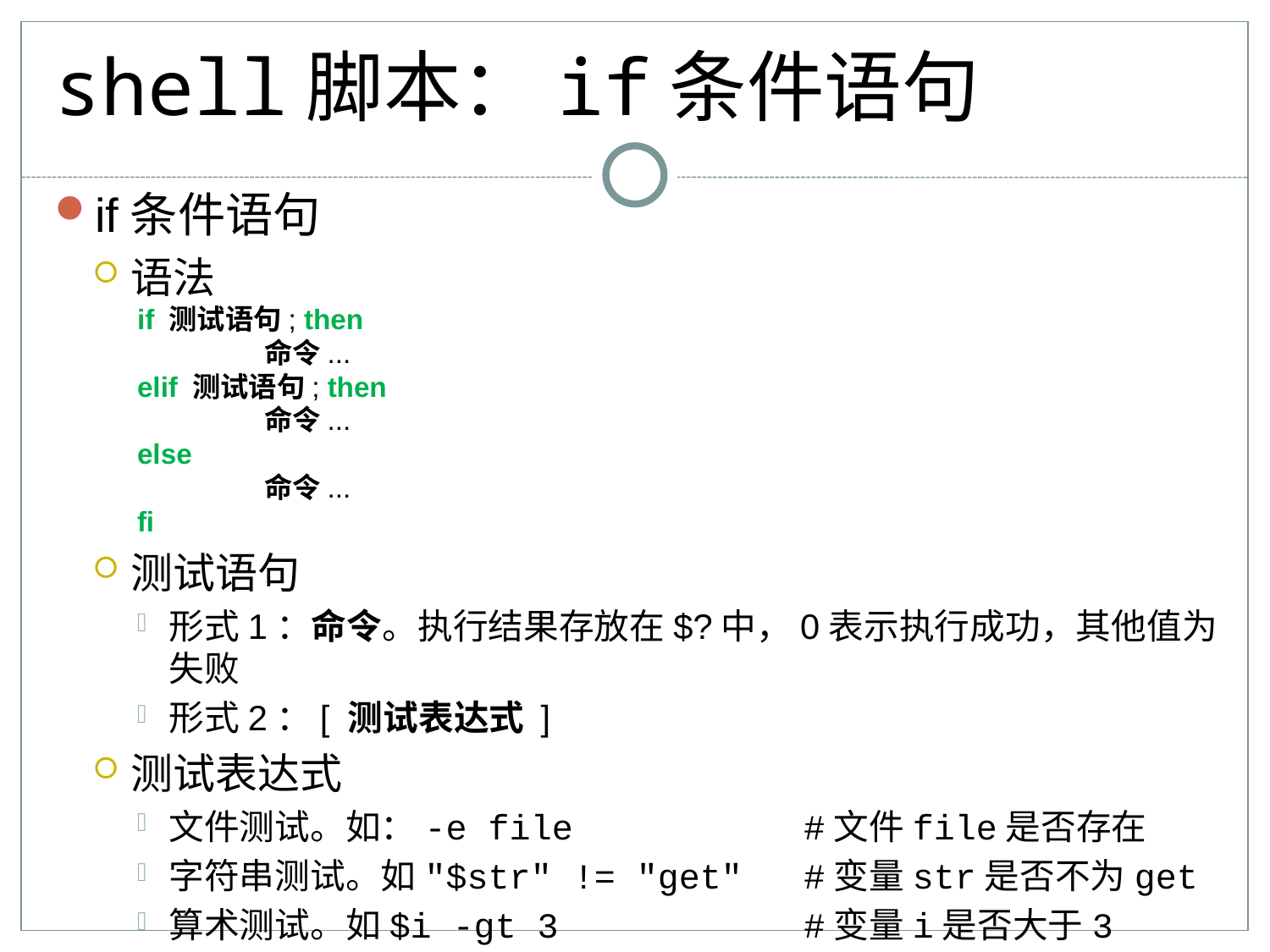

# shell脚本：if条件语句
if条件语句
语法
if 测试语句; then
	命令...
elif 测试语句; then
	命令...
else
	命令...
fi
测试语句
形式1：命令。执行结果存放在$?中，0表示执行成功，其他值为失败
形式2：[ 测试表达式 ]
测试表达式
文件测试。如：-e file		#文件file是否存在
字符串测试。如"$str" != "get"	#变量str是否不为get
算术测试。如$i -gt 3		#变量i是否大于3